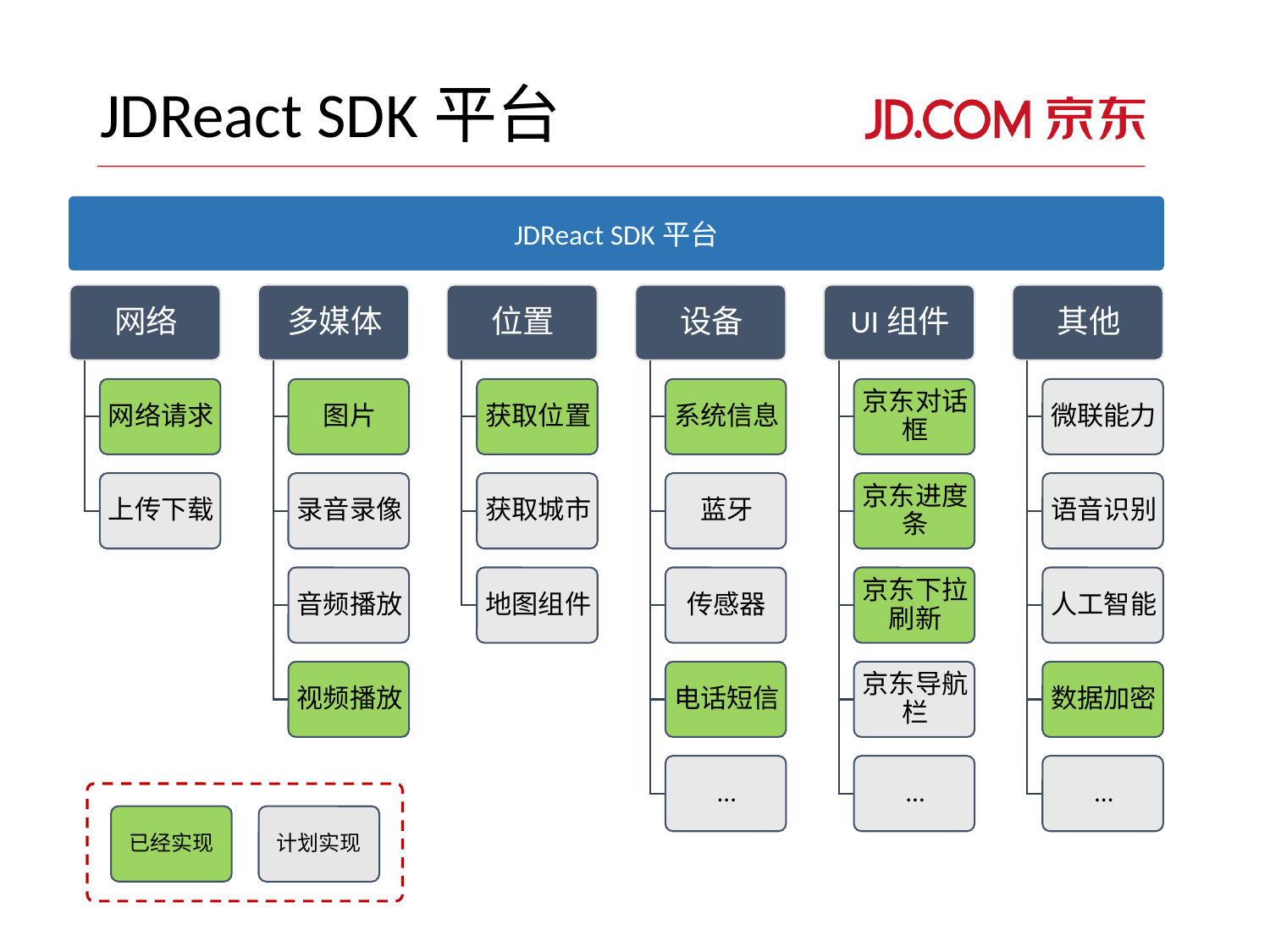

# JDReact SDK平台
JDReact SDK平台
网络
网络请求
上传下载
多媒体
图片
录音录像
音频播放
视频播放
位置
获取位置
获取城市
地图组件
设备
系统信息
蓝牙
传感器
电话短信
…
UI组件
京东对话框
京东进度条
京东下拉刷新
京东导航栏
…
其他
微联能力
语音识别
人工智能
数据加密
…

已经实现

计划实现